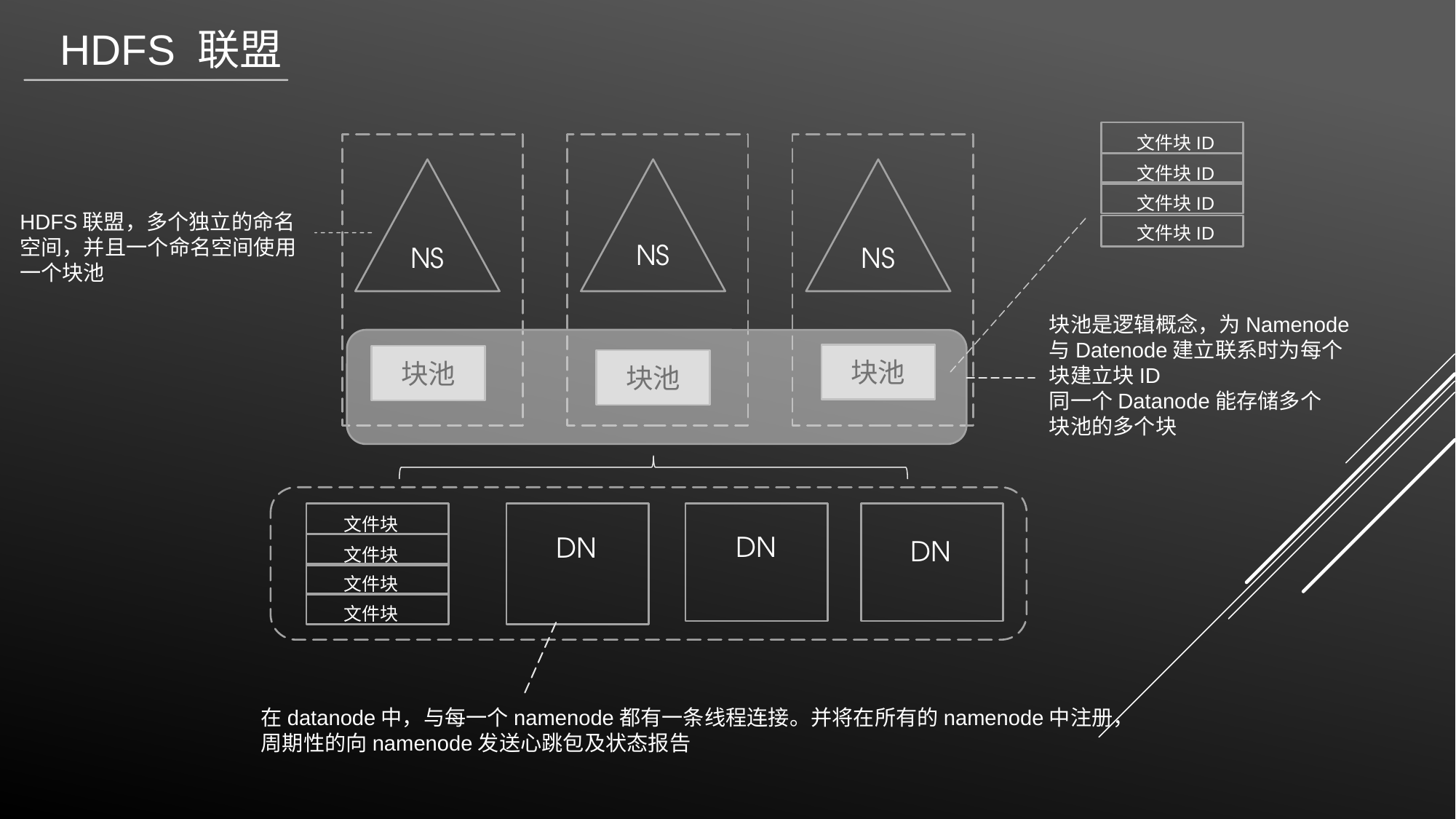

HDFS 联盟

文件块ID

文件块ID

文件块ID
HDFS联盟，多个独立的命名
空间，并且一个命名空间使用
一个块池

文件块ID
NS
NS
NS
块池是逻辑概念，为Namenode
与Datenode建立联系时为每个
块建立块ID
同一个Datanode能存储多个
块池的多个块

块池
块池
块池

文件块
DN
DN
DN

文件块

文件块

文件块
在datanode中，与每一个namenode都有一条线程连接。并将在所有的namenode中注册，
周期性的向namenode发送心跳包及状态报告